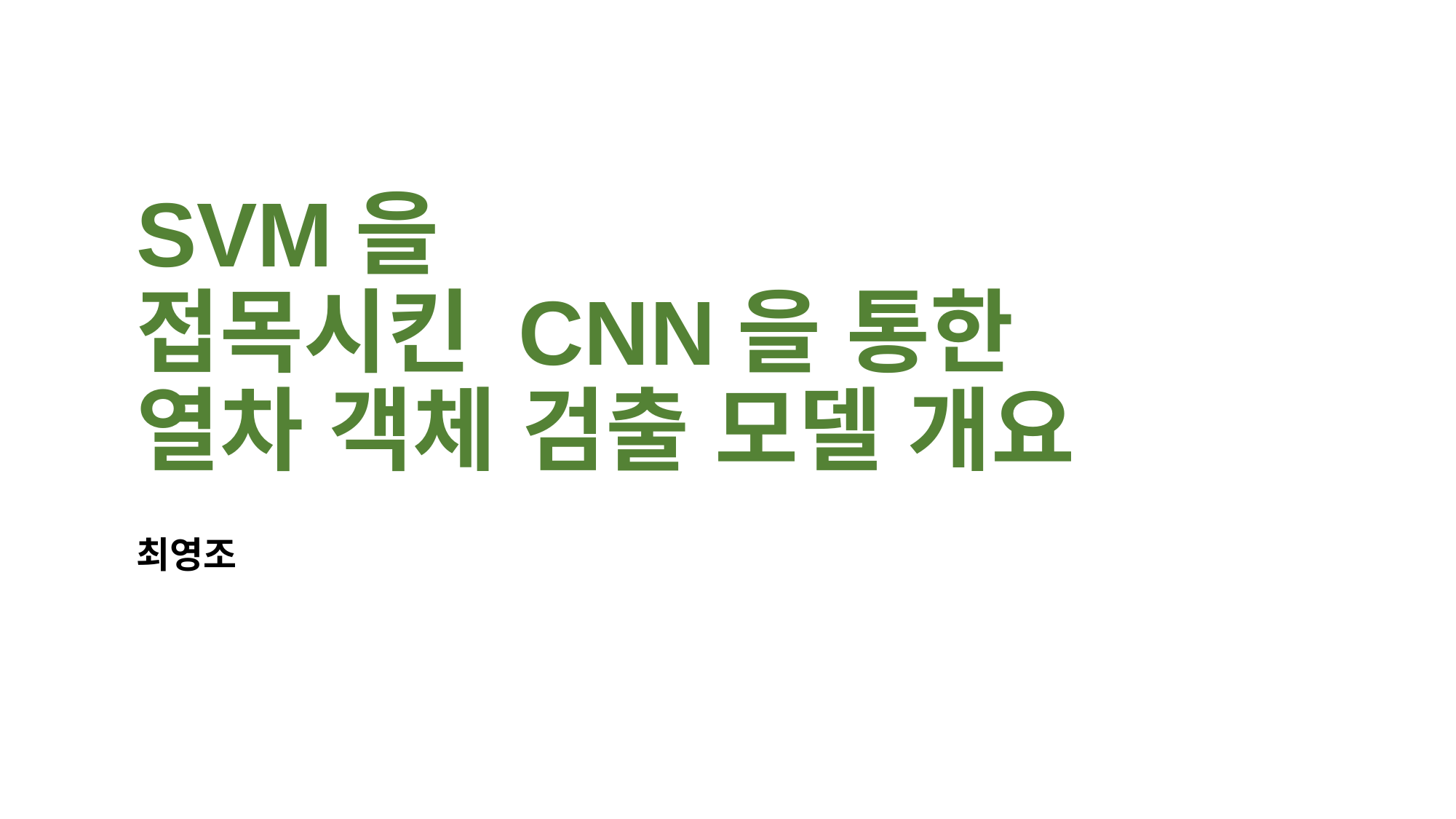

SVM을
접목시킨 CNN을 통한
열차 객체 검출 모델 개요
최영조